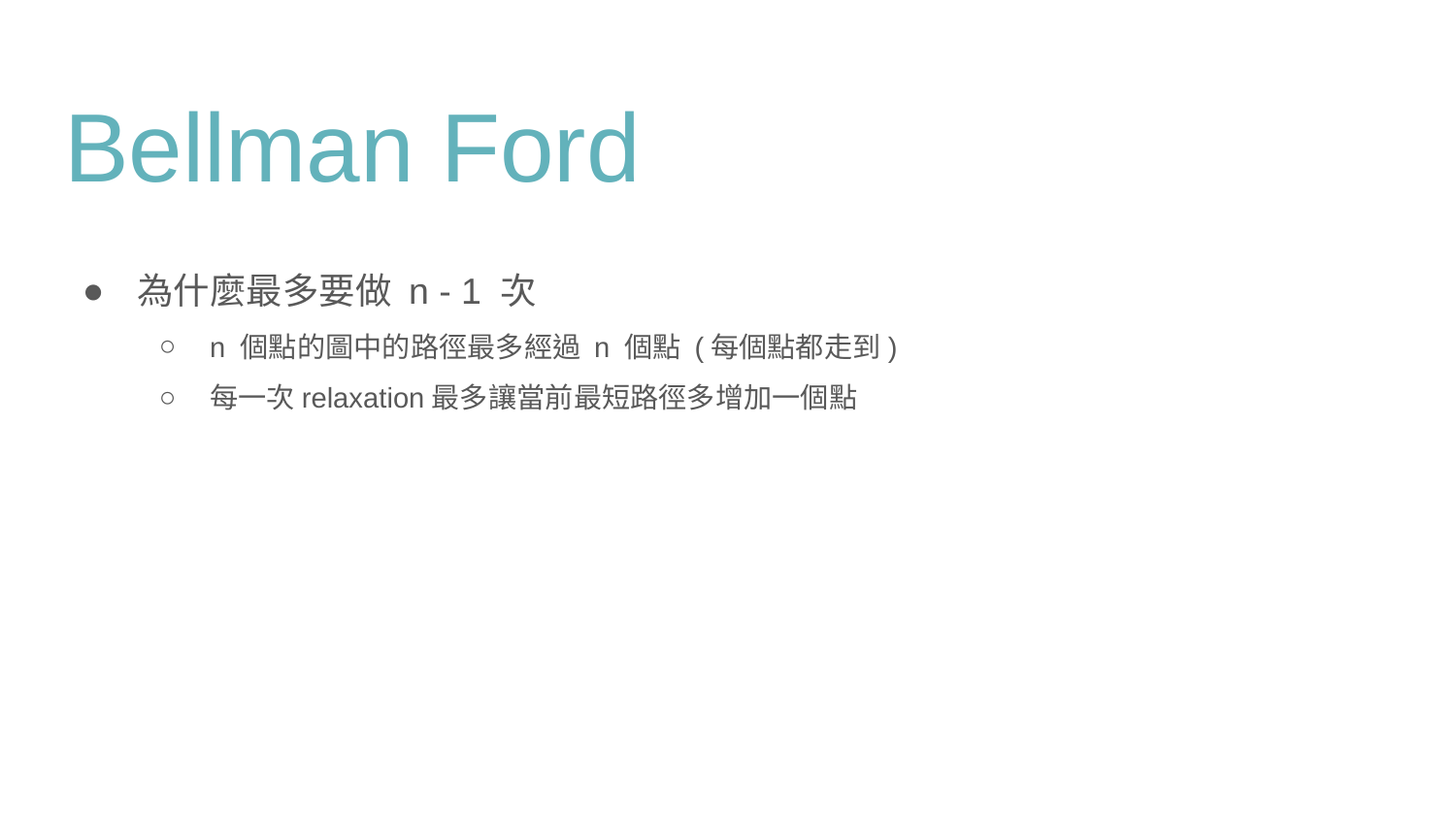

# Bellman Ford
為什麼最多要做 n - 1 次
n 個點的圖中的路徑最多經過 n 個點 (每個點都走到)
每一次relaxation最多讓當前最短路徑多增加一個點